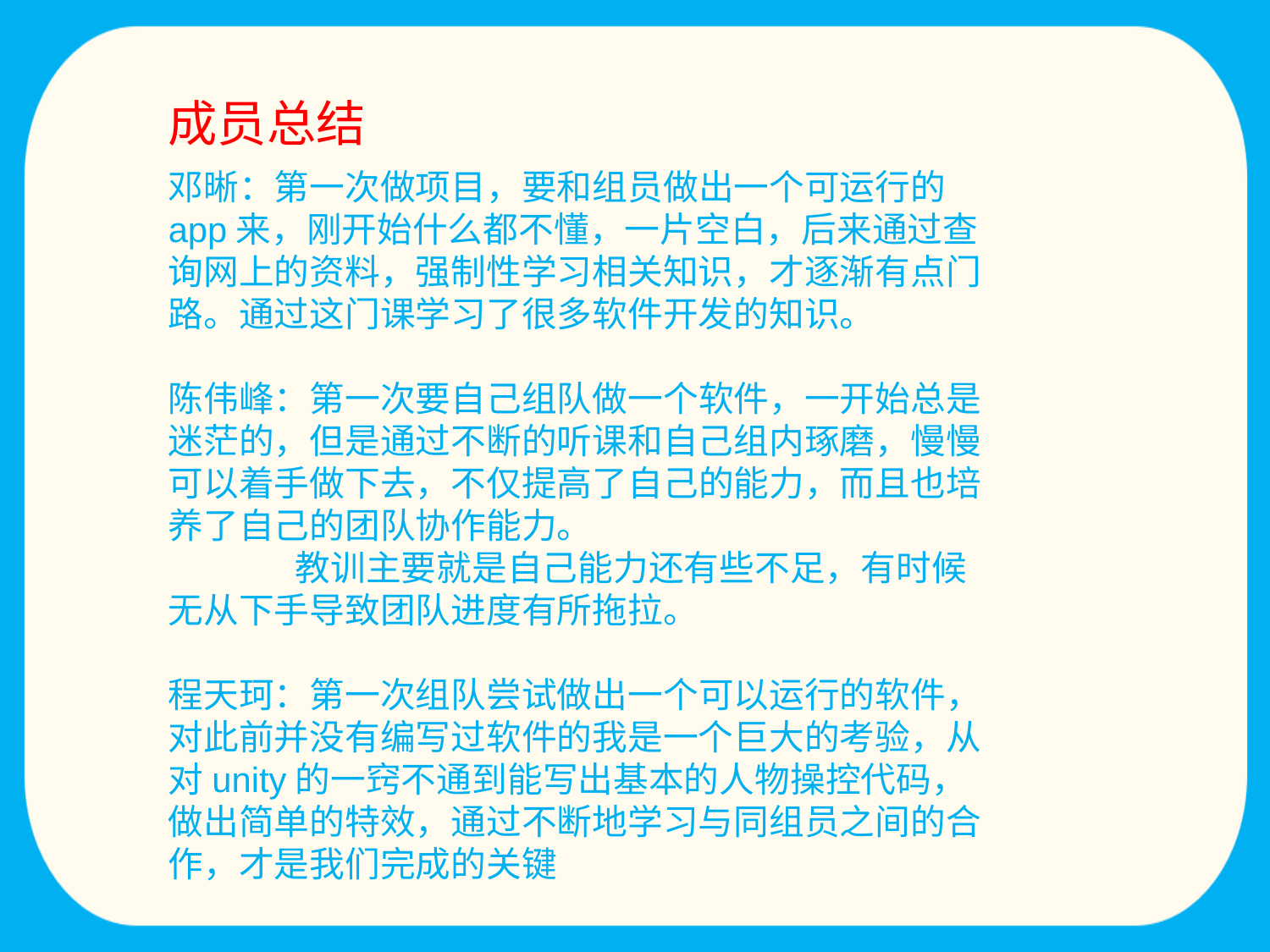

成员总结
邓晰：第一次做项目，要和组员做出一个可运行的app来，刚开始什么都不懂，一片空白，后来通过查询网上的资料，强制性学习相关知识，才逐渐有点门路。通过这门课学习了很多软件开发的知识。

陈伟峰：第一次要自己组队做一个软件，一开始总是迷茫的，但是通过不断的听课和自己组内琢磨，慢慢可以着手做下去，不仅提高了自己的能力，而且也培养了自己的团队协作能力。
	教训主要就是自己能力还有些不足，有时候无从下手导致团队进度有所拖拉。

程天珂：第一次组队尝试做出一个可以运行的软件，对此前并没有编写过软件的我是一个巨大的考验，从对unity的一窍不通到能写出基本的人物操控代码，做出简单的特效，通过不断地学习与同组员之间的合作，才是我们完成的关键